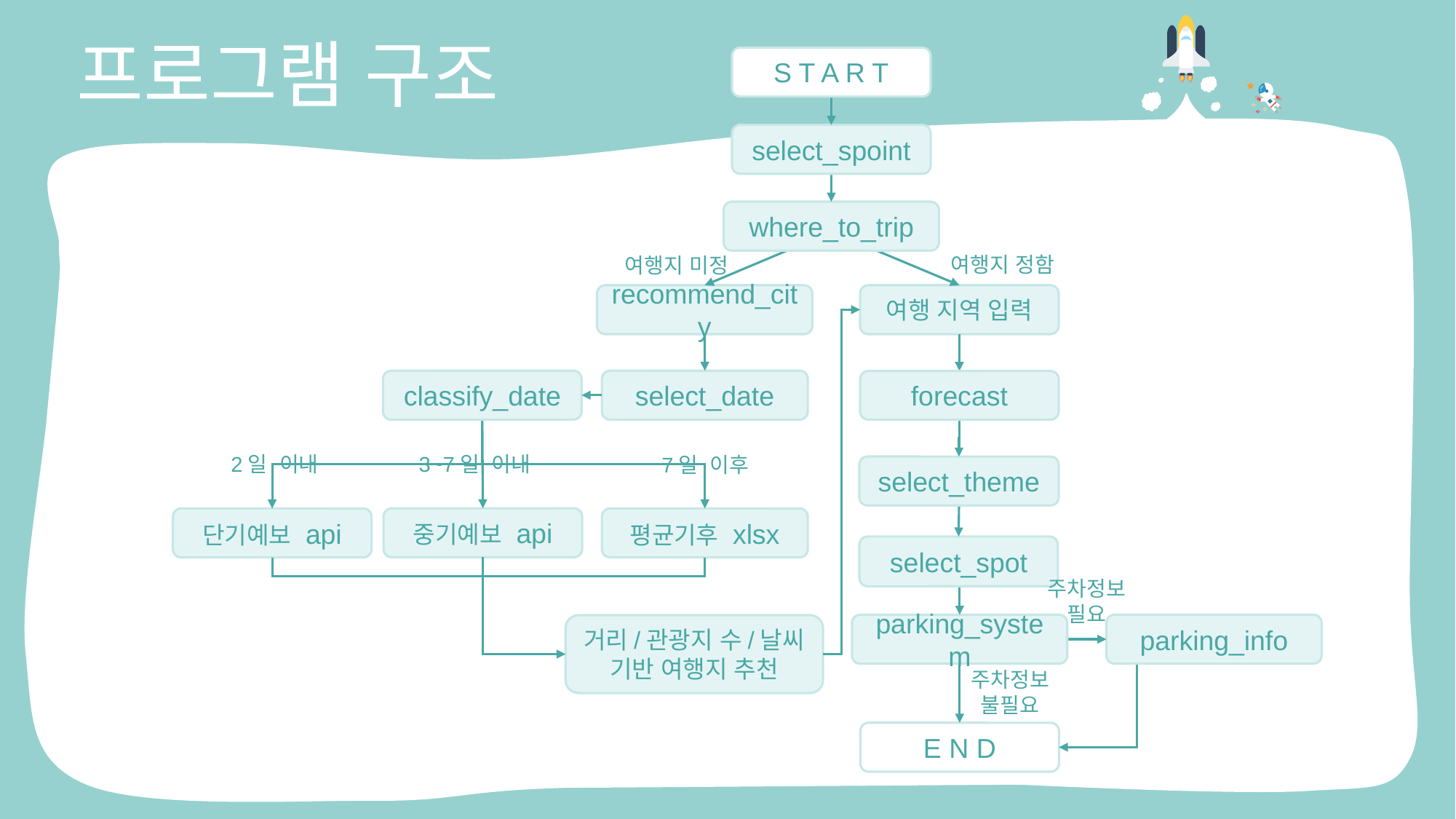

프로그램 구조
S T A R T
select_spoint
where_to_trip
여행지 정함
여행지 미정
recommend_city
여행 지역 입력
classify_date
select_date
forecast
2일  이내
3~7일  이내
7일  이후
select_theme
중기예보 api
단기예보 api
평균기후 xlsx
select_spot
주차정보 필요
parking_info
parking_system
거리/관광지 수/날씨
기반 여행지 추천
주차정보 불필요
E N D